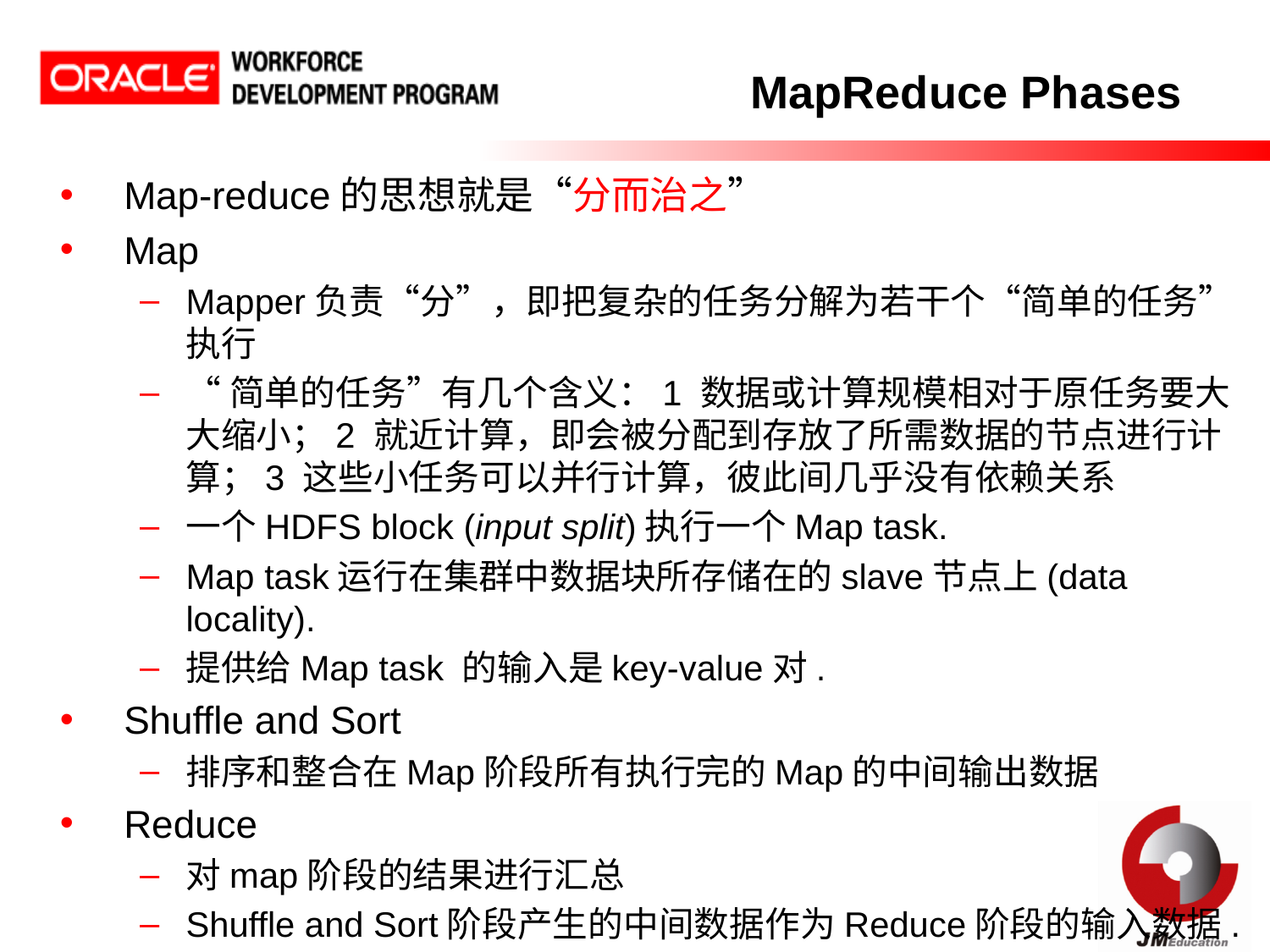

# MapReduce Phases
Map-reduce的思想就是“分而治之”
Map
Mapper负责“分”，即把复杂的任务分解为若干个“简单的任务”执行
“简单的任务”有几个含义：1 数据或计算规模相对于原任务要大大缩小；2 就近计算，即会被分配到存放了所需数据的节点进行计算；3 这些小任务可以并行计算，彼此间几乎没有依赖关系
一个HDFS block (input split)执行一个Map task.
Map task运行在集群中数据块所存储在的slave节点上(data locality).
提供给Map task 的输入是key-value对.
Shuffle and Sort
排序和整合在Map阶段所有执行完的Map的中间输出数据
Reduce
对map阶段的结果进行汇总
Shuffle and Sort阶段产生的中间数据作为Reduce阶段的输入数据.
Reduce程序(开发者编写)生成最终的输出数据.